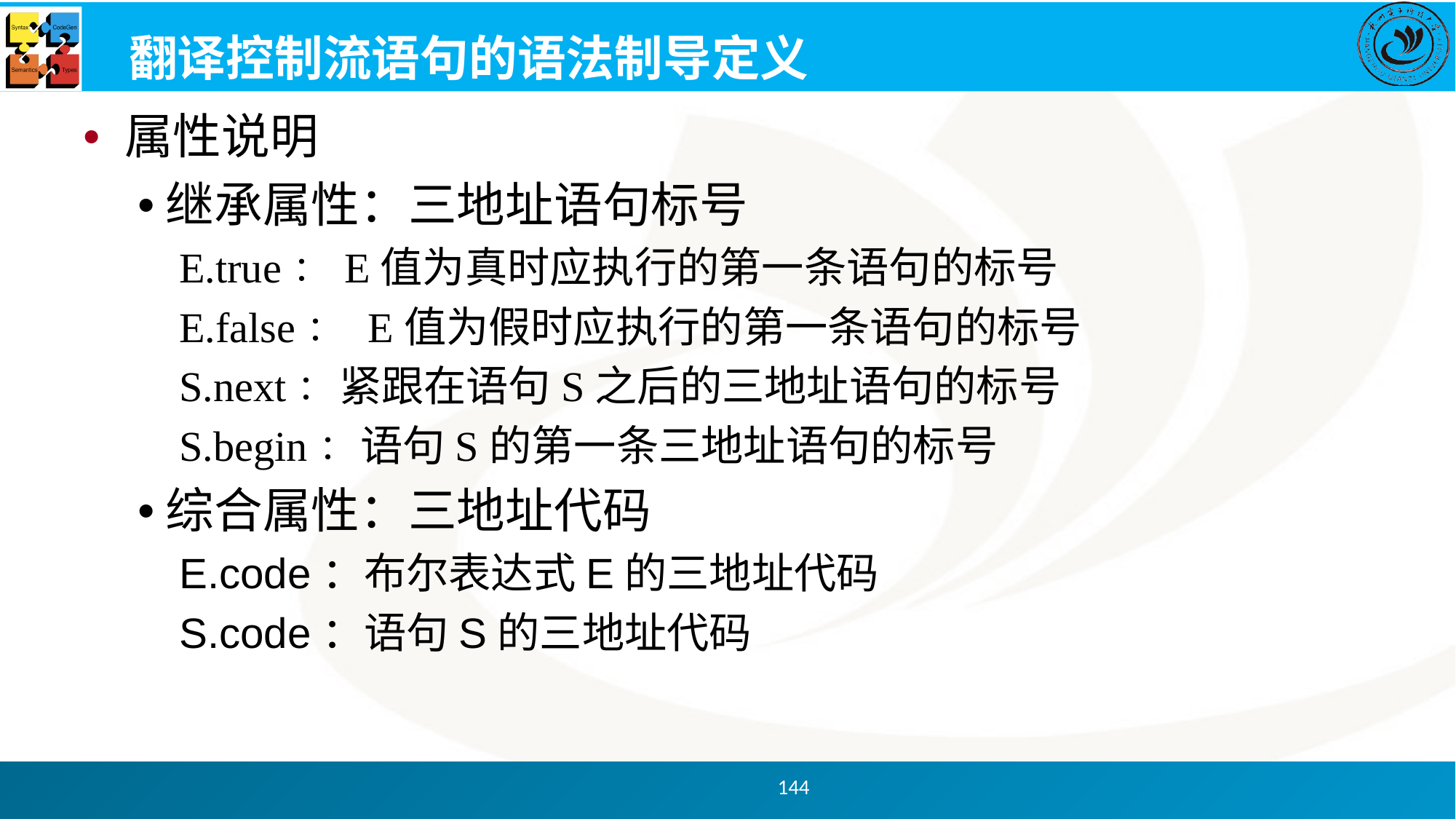

# 翻译控制流语句的语法制导定义
属性说明
继承属性：三地址语句标号
E.true：E值为真时应执行的第一条语句的标号
E.false： E值为假时应执行的第一条语句的标号
S.next：紧跟在语句S之后的三地址语句的标号
S.begin：语句S的第一条三地址语句的标号
综合属性：三地址代码
E.code：布尔表达式E的三地址代码
S.code：语句S的三地址代码
144